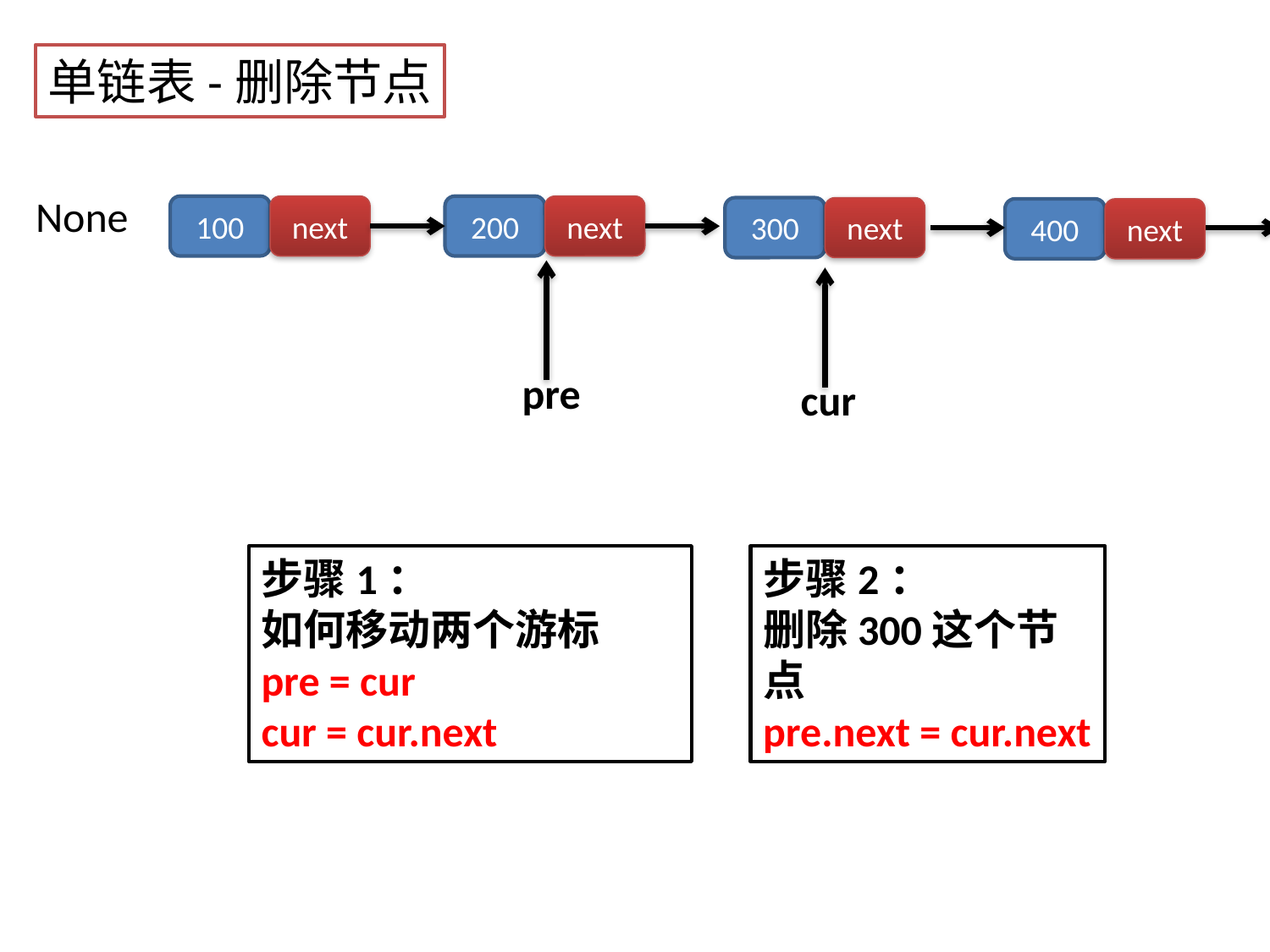

单链表-删除节点
None
None
100
next
200
next
300
next
400
next
pre
cur
步骤1：
如何移动两个游标
pre = cur
cur = cur.next
步骤2：
删除300这个节点
pre.next = cur.next